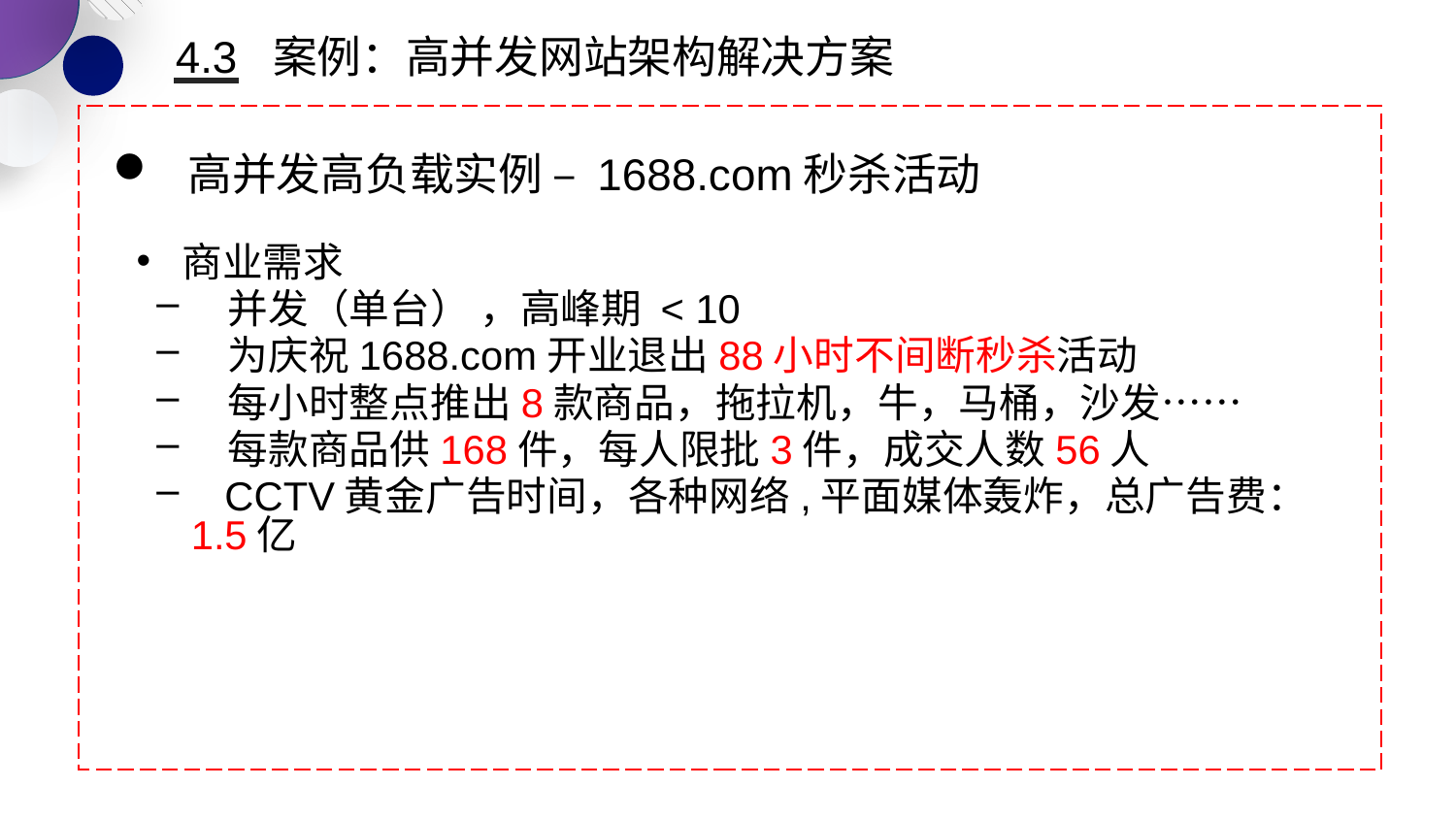

4.3  案例：高并发网站架构解决方案

  高并发高负载实例 – 1688.com秒杀活动
商业需求
   并发（单台） ，高峰期 < 10
   为庆祝1688.com开业退出88小时不间断秒杀活动
   每小时整点推出8款商品，拖拉机，牛，马桶，沙发……
   每款商品供168件，每人限批3件，成交人数56人
   CCTV黄金广告时间，各种网络,平面媒体轰炸，总广告费：1.5亿